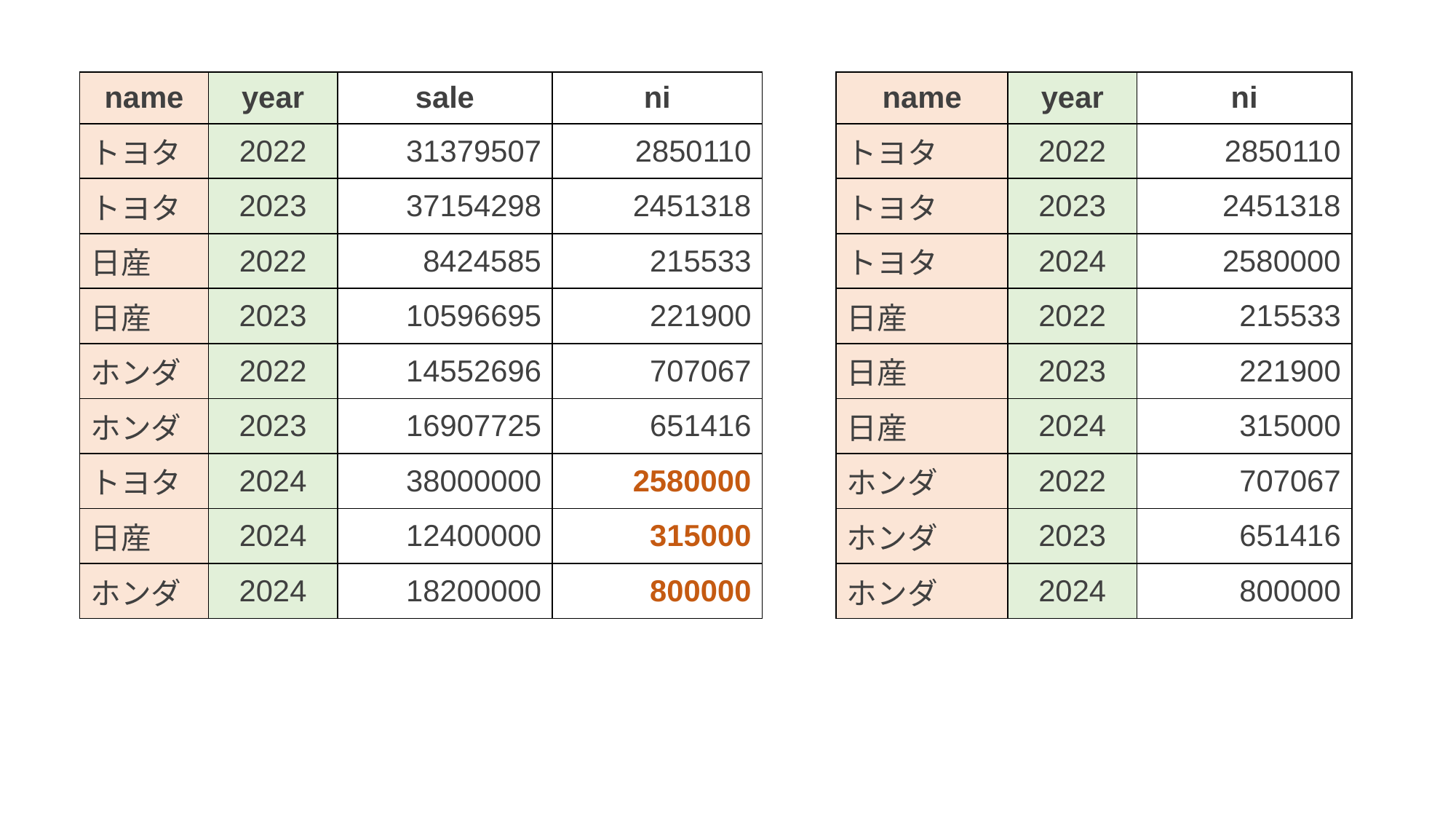

| name | year | sale | ni |
| --- | --- | --- | --- |
| トヨタ | 2022 | 31379507 | 2850110 |
| トヨタ | 2023 | 37154298 | 2451318 |
| 日産 | 2022 | 8424585 | 215533 |
| 日産 | 2023 | 10596695 | 221900 |
| ホンダ | 2022 | 14552696 | 707067 |
| ホンダ | 2023 | 16907725 | 651416 |
| トヨタ | 2024 | 38000000 | 2580000 |
| 日産 | 2024 | 12400000 | 315000 |
| ホンダ | 2024 | 18200000 | 800000 |
| name | year | ni |
| --- | --- | --- |
| トヨタ | 2022 | 2850110 |
| トヨタ | 2023 | 2451318 |
| トヨタ | 2024 | 2580000 |
| 日産 | 2022 | 215533 |
| 日産 | 2023 | 221900 |
| 日産 | 2024 | 315000 |
| ホンダ | 2022 | 707067 |
| ホンダ | 2023 | 651416 |
| ホンダ | 2024 | 800000 |